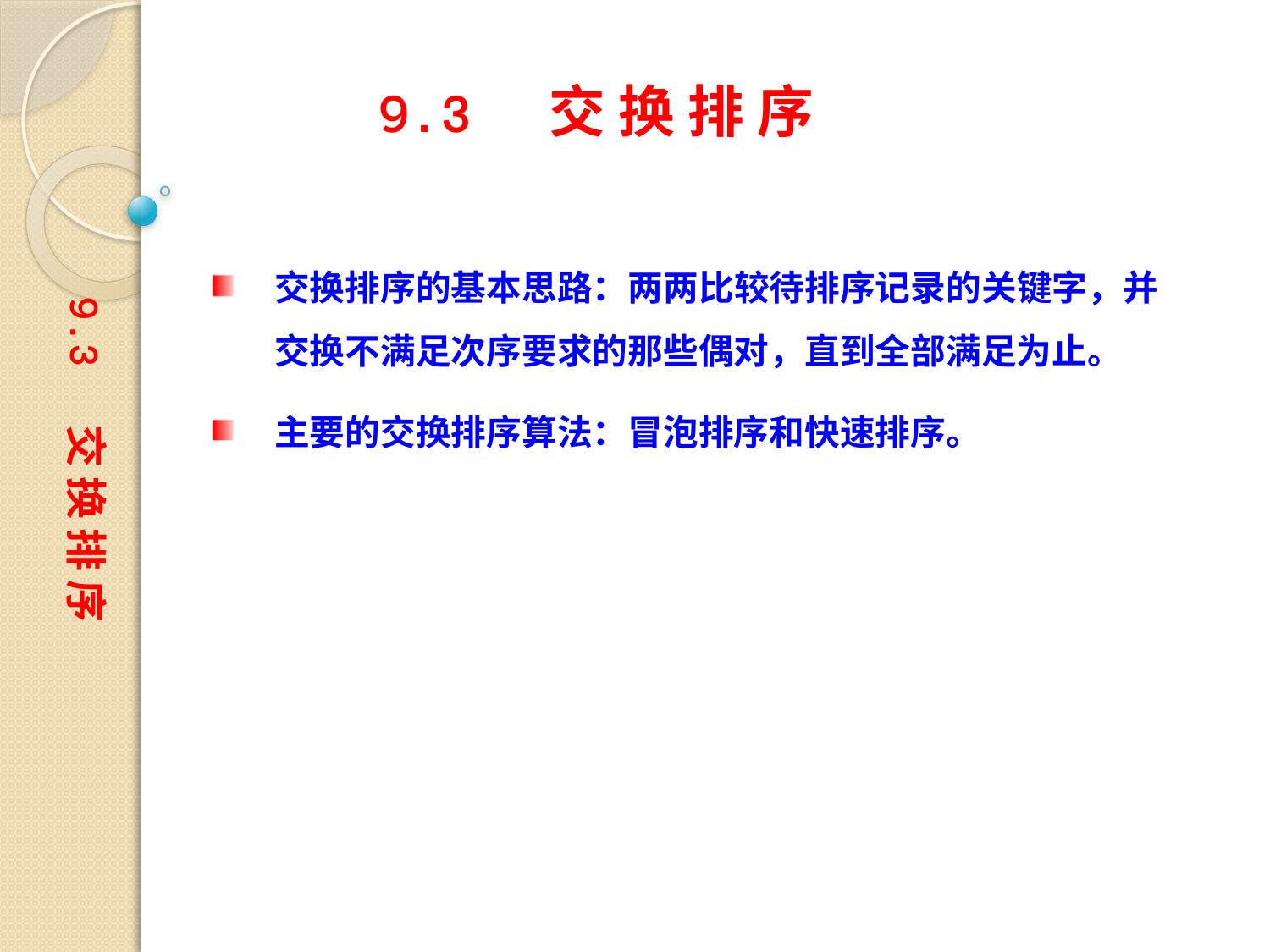

9.3  交 换 排 序
交换排序的基本思路：两两比较待排序记录的关键字，并交换不满足次序要求的那些偶对，直到全部满足为止。
主要的交换排序算法：冒泡排序和快速排序。
9.3  交 换 排 序